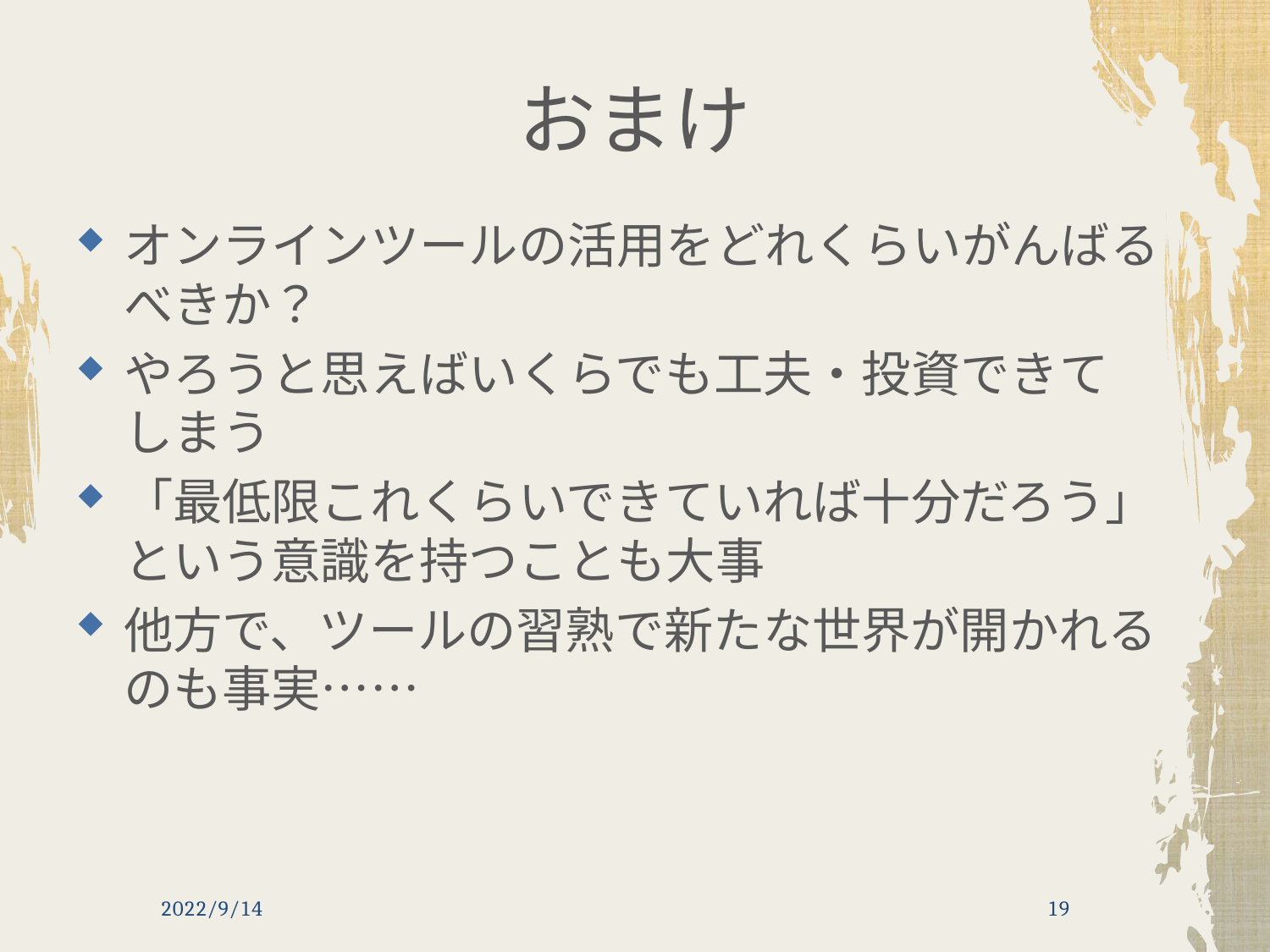

# おまけ
オンラインツールの活用をどれくらいがんばるべきか？
やろうと思えばいくらでも工夫・投資できて
しまう
「最低限これくらいできていれば十分だろう」という意識を持つことも大事
他方で、ツールの習熟で新たな世界が開かれるのも事実……
2022/9/14
19